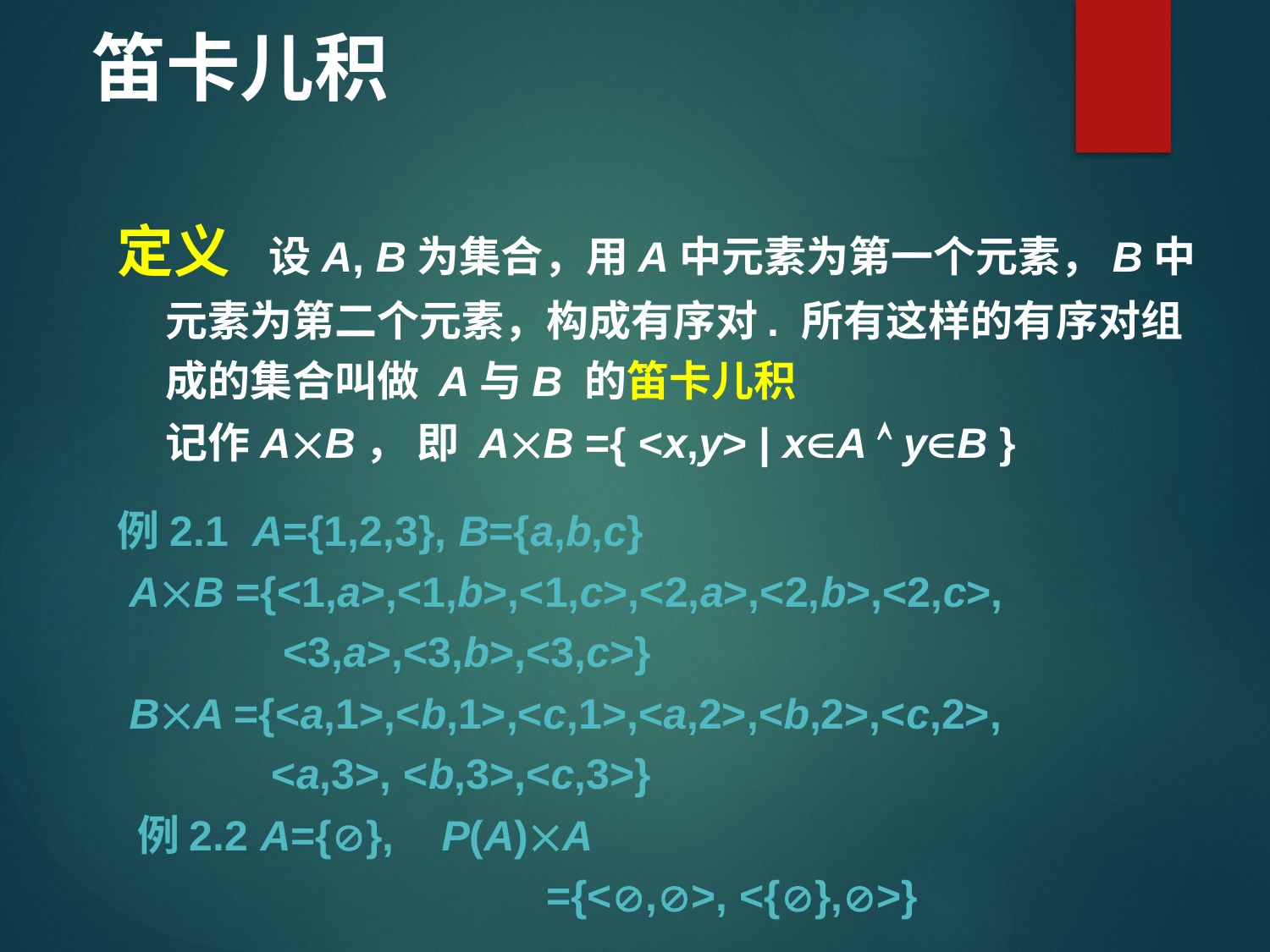

# 笛卡儿积
定义   设A, B为集合，用A中元素为第一个元素，B中元素为第二个元素，构成有序对. 所有这样的有序对组成的集合叫做 A与B 的笛卡儿积
    记作A×B， 即 A×B ={ <x,y> | x∈A ∧ y∈B }
例2.1  A={1,2,3}, B={a,b,c}
 A×B ={<1,a>,<1,b>,<1,c>,<2,a>,<2,b>,<2,c>,
              <3,a>,<3,b>,<3,c>}
 B×A ={<a,1>,<b,1>,<c,1>,<a,2>,<b,2>,<c,2>,
             <a,3>, <b,3>,<c,3>}
 例2.2 A={∅},    P(A)×A
				={<∅,∅>, <{∅},∅>}